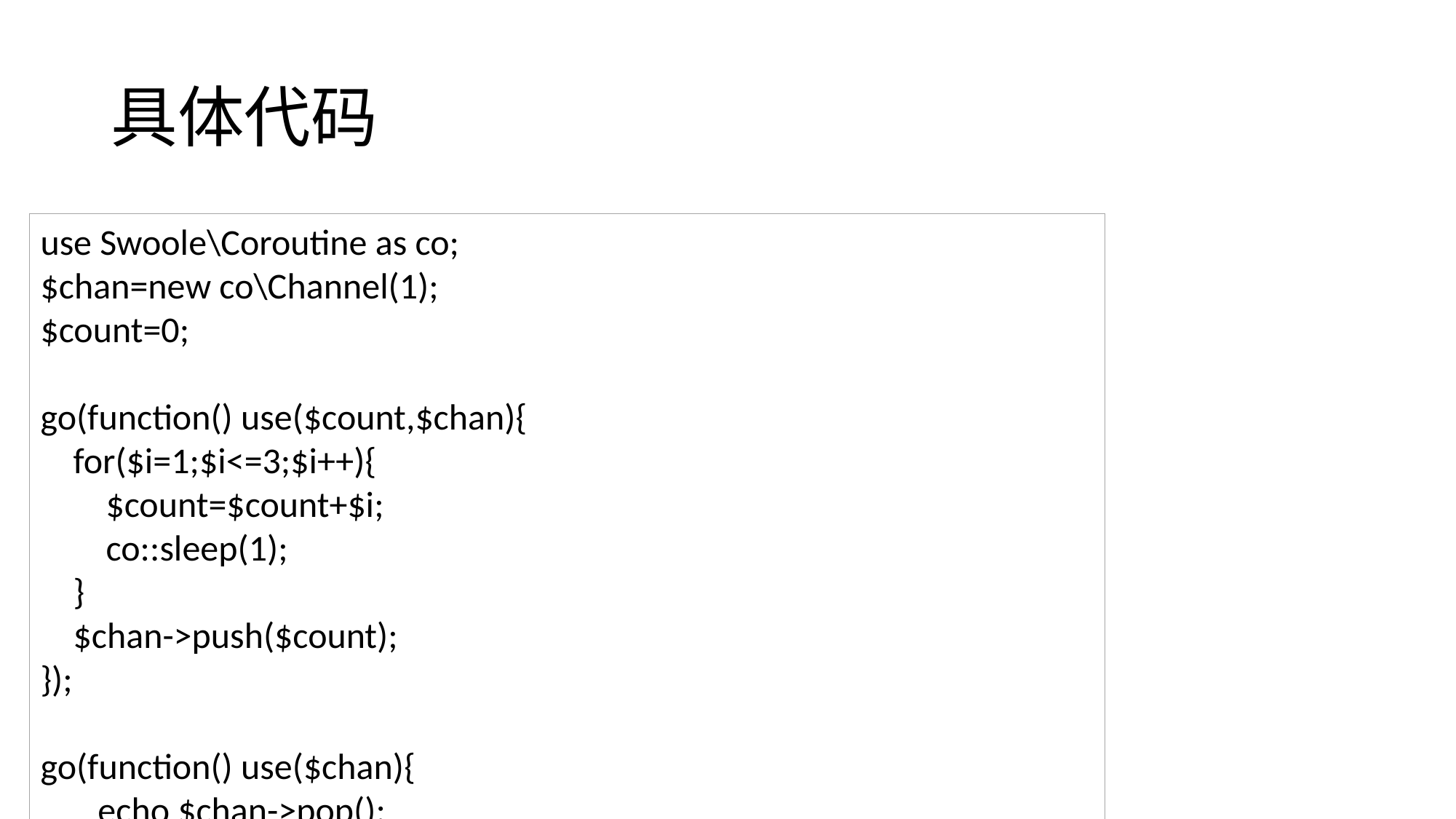

# 具体代码
use Swoole\Coroutine as co;
$chan=new co\Channel(1);
$count=0;

go(function() use($count,$chan){
    for($i=1;$i<=3;$i++){
        $count=$count+$i;
        co::sleep(1);
    }
    $chan->push($count);
});

go(function() use($chan){
       echo $chan->pop();
});